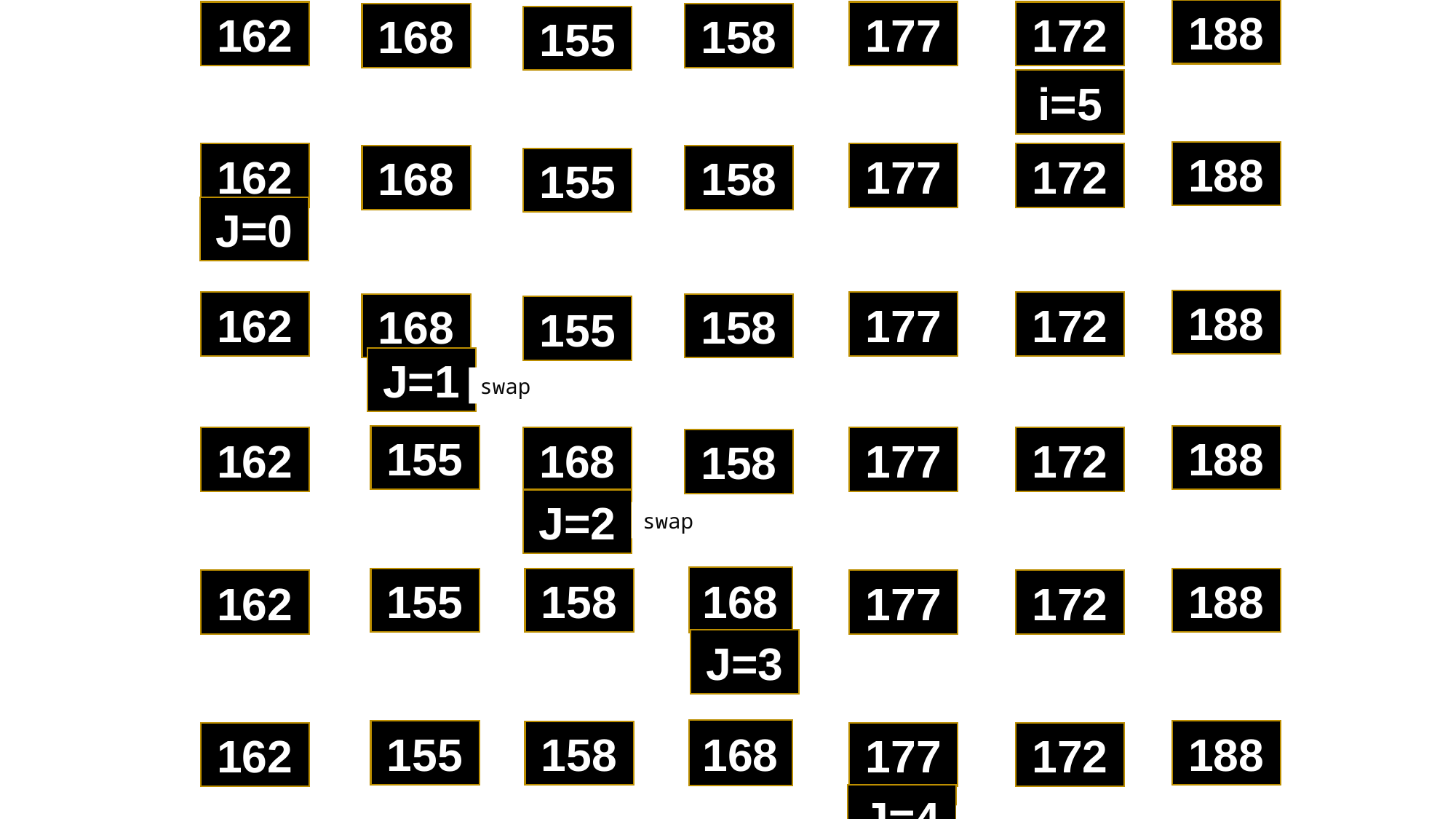

188
i=5 일때
162
177
172
158
168
155
i=5
188
162
177
172
158
168
155
J=0
188
162
177
172
158
168
155
J=1
swap
155
188
162
168
177
172
158
J=2
swap
168
155
188
158
162
177
172
J=3
168
155
188
158
162
177
172
J=4
swap
168
172
155
188
158
177
162
J=5